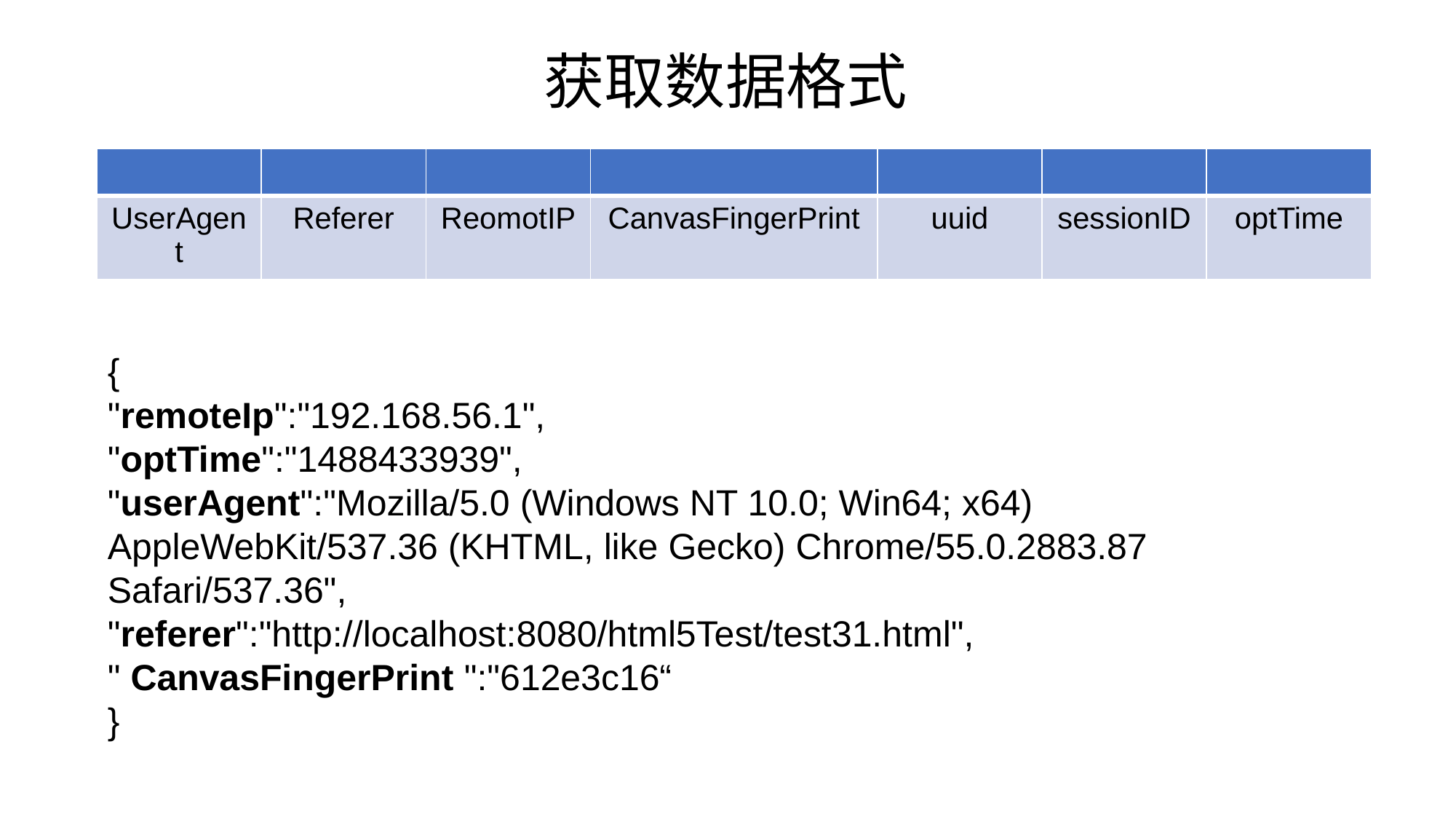

获取数据格式
|  |  |  |  |  |  |  |
| --- | --- | --- | --- | --- | --- | --- |
| UserAgent | Referer | ReomotIP | CanvasFingerPrint | uuid | sessionID | optTime |
{
"remoteIp":"192.168.56.1",
"optTime":"1488433939",
"userAgent":"Mozilla/5.0 (Windows NT 10.0; Win64; x64) AppleWebKit/537.36 (KHTML, like Gecko) Chrome/55.0.2883.87 Safari/537.36",
"referer":"http://localhost:8080/html5Test/test31.html",
" CanvasFingerPrint ":"612e3c16“
}